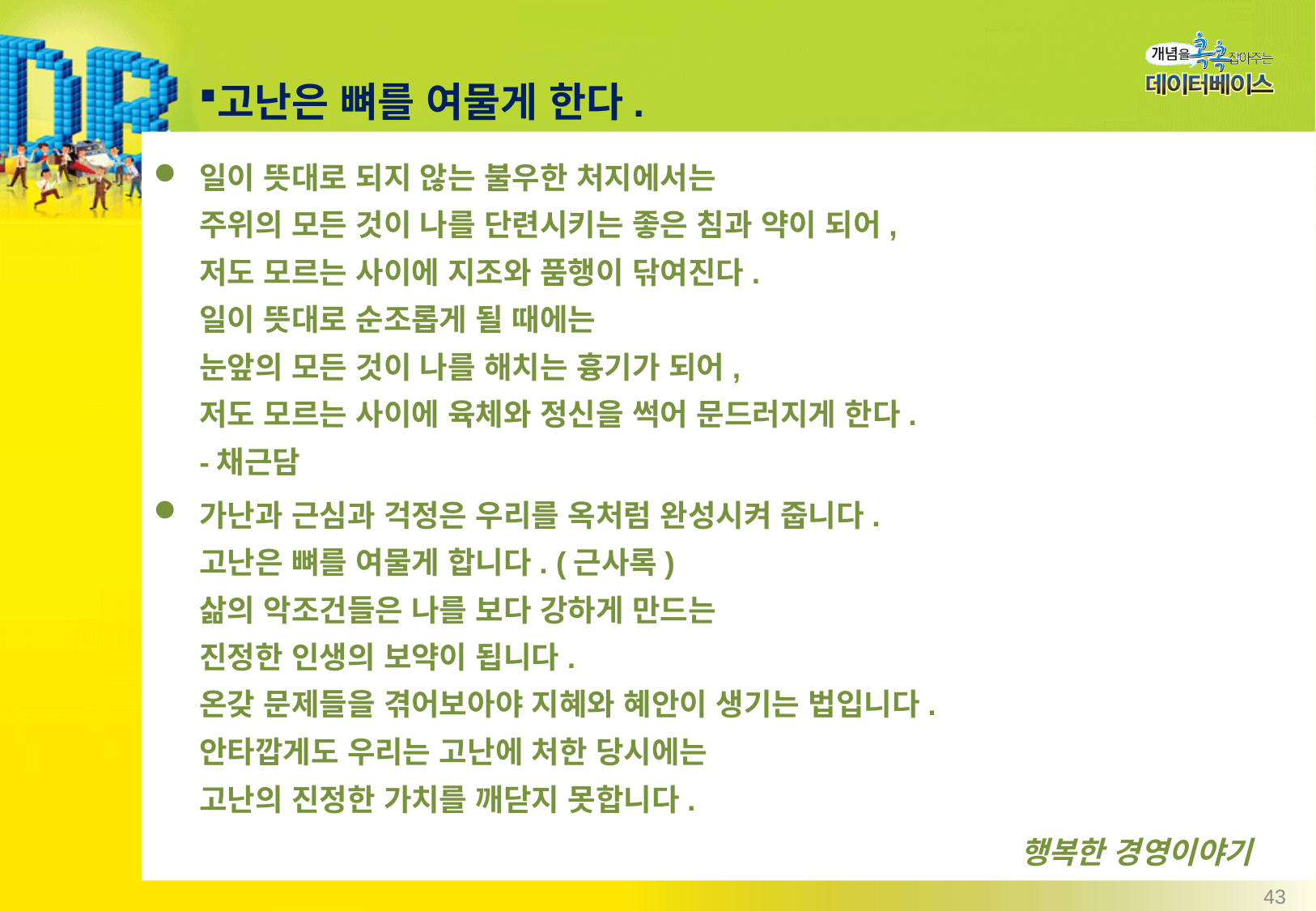

고난은 뼈를 여물게 한다.
일이 뜻대로 되지 않는 불우한 처지에서는
주위의 모든 것이 나를 단련시키는 좋은 침과 약이 되어,
저도 모르는 사이에 지조와 품행이 닦여진다.
일이 뜻대로 순조롭게 될 때에는
눈앞의 모든 것이 나를 해치는 흉기가 되어,
저도 모르는 사이에 육체와 정신을 썩어 문드러지게 한다.
-채근담
가난과 근심과 걱정은 우리를 옥처럼 완성시켜 줍니다.
고난은 뼈를 여물게 합니다. (근사록)
삶의 악조건들은 나를 보다 강하게 만드는
진정한 인생의 보약이 됩니다.
온갖 문제들을 겪어보아야 지혜와 혜안이 생기는 법입니다.
안타깝게도 우리는 고난에 처한 당시에는
고난의 진정한 가치를 깨닫지 못합니다.
행복한 경영이야기
43